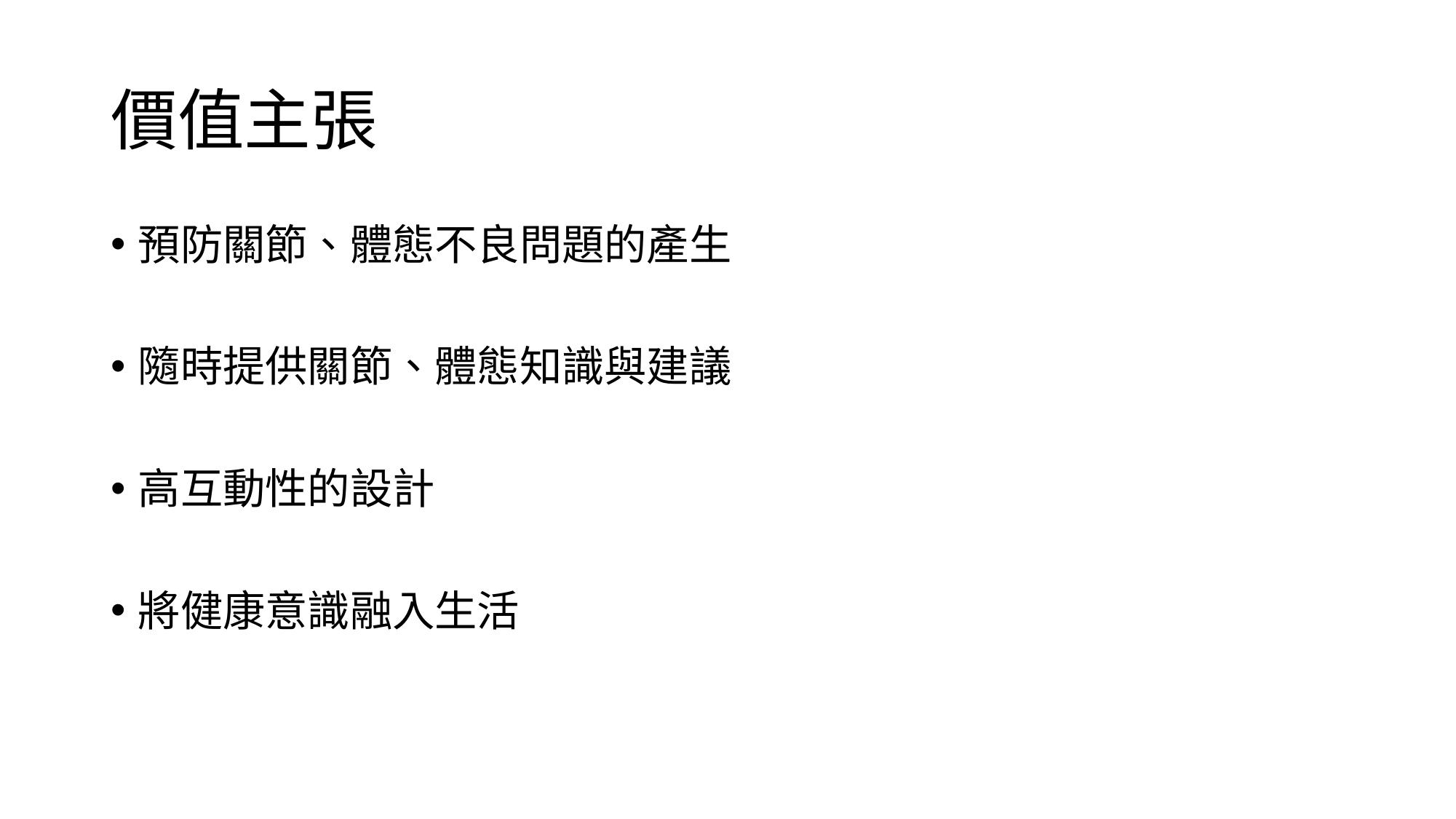

# 價值主張
預防關節、體態不良問題的產生

隨時提供關節、體態知識與建議

高互動性的設計

將健康意識融入生活